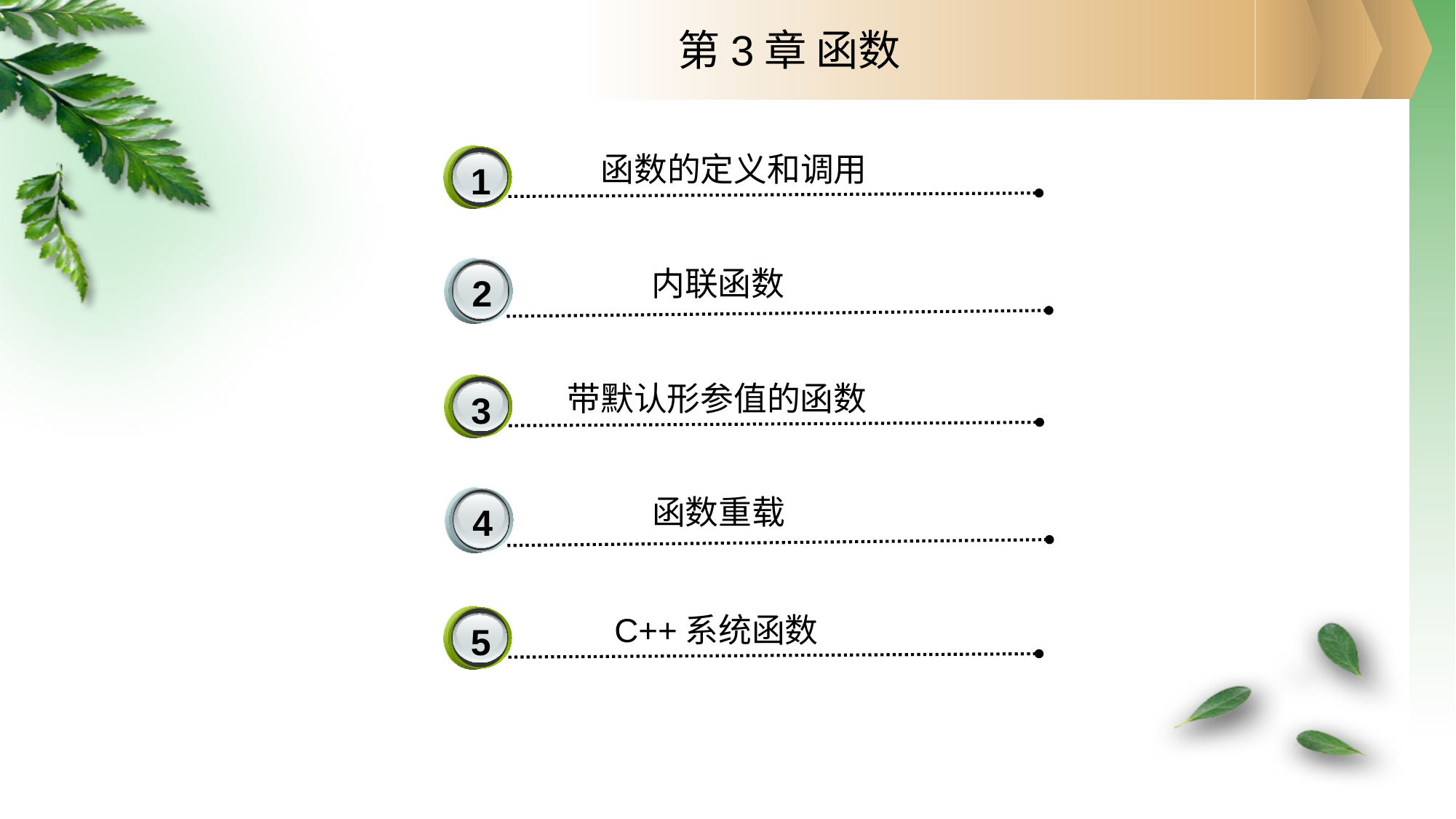

第3章 函数
函数的定义和调用

1

内联函数

2

带默认形参值的函数

3

函数重载

4

C++系统函数

5